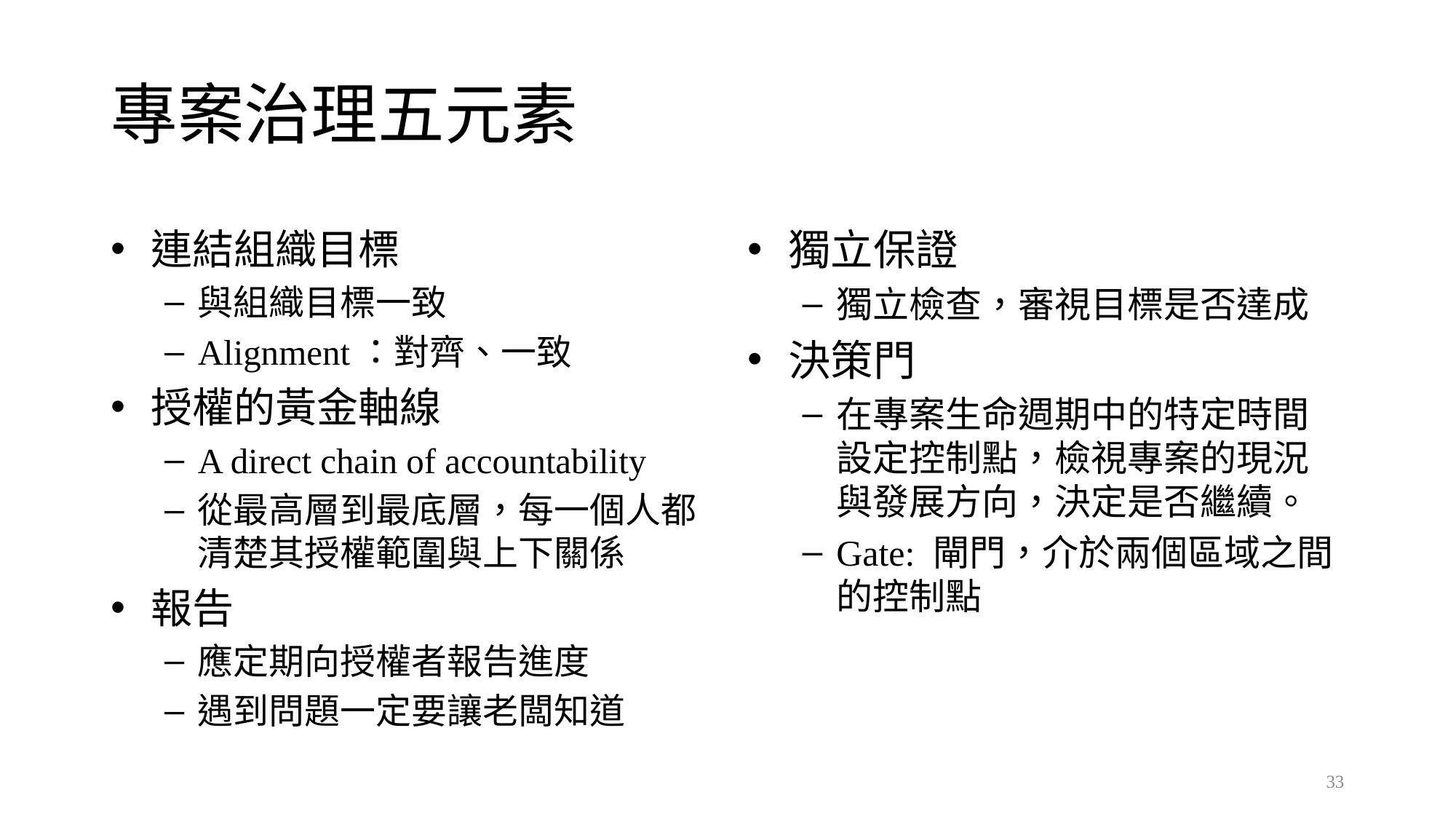

# 專案治理五元素
連結組織目標
與組織目標一致
Alignment：對齊、一致
授權的黃金軸線
A direct chain of accountability
從最高層到最底層，每一個人都清楚其授權範圍與上下關係
報告
應定期向授權者報告進度
遇到問題一定要讓老闆知道

獨立保證
獨立檢查，審視目標是否達成
決策門
在專案生命週期中的特定時間設定控制點，檢視專案的現況與發展方向，決定是否繼續。
Gate: 閘門，介於兩個區域之間的控制點
33